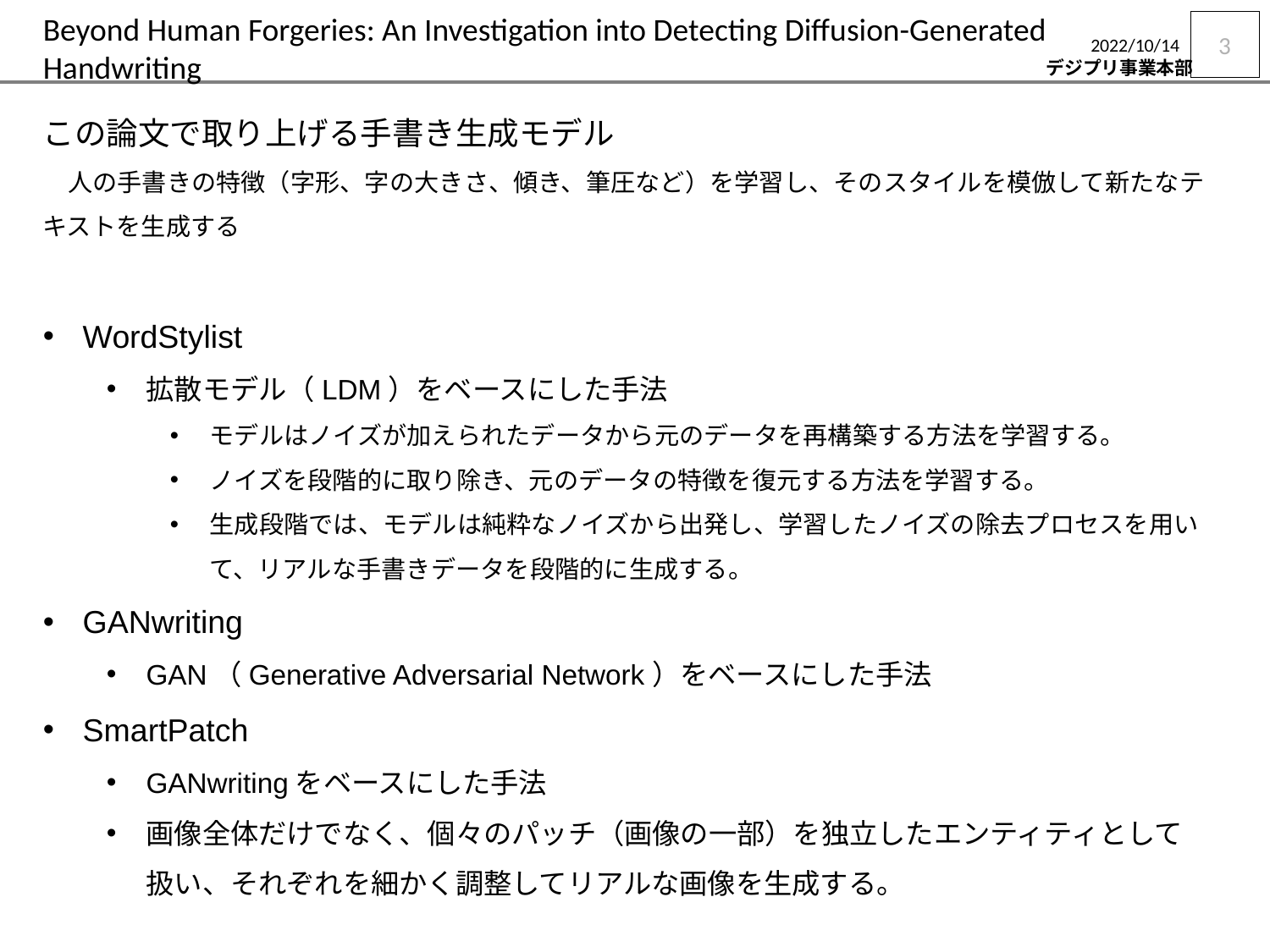

# Beyond Human Forgeries: An Investigation into Detecting Diffusion-Generated Handwriting
3
2022/10/14
この論文で取り上げる手書き生成モデル
　人の手書きの特徴（字形、字の大きさ、傾き、筆圧など）を学習し、そのスタイルを模倣して新たなテキストを生成する

WordStylist
拡散モデル（LDM）をベースにした手法
モデルはノイズが加えられたデータから元のデータを再構築する方法を学習する。
ノイズを段階的に取り除き、元のデータの特徴を復元する方法を学習する。
生成段階では、モデルは純粋なノイズから出発し、学習したノイズの除去プロセスを用いて、リアルな手書きデータを段階的に生成する。
GANwriting
GAN（Generative Adversarial Network）をベースにした手法
SmartPatch
GANwritingをベースにした手法
画像全体だけでなく、個々のパッチ（画像の一部）を独立したエンティティとして扱い、それぞれを細かく調整してリアルな画像を生成する。